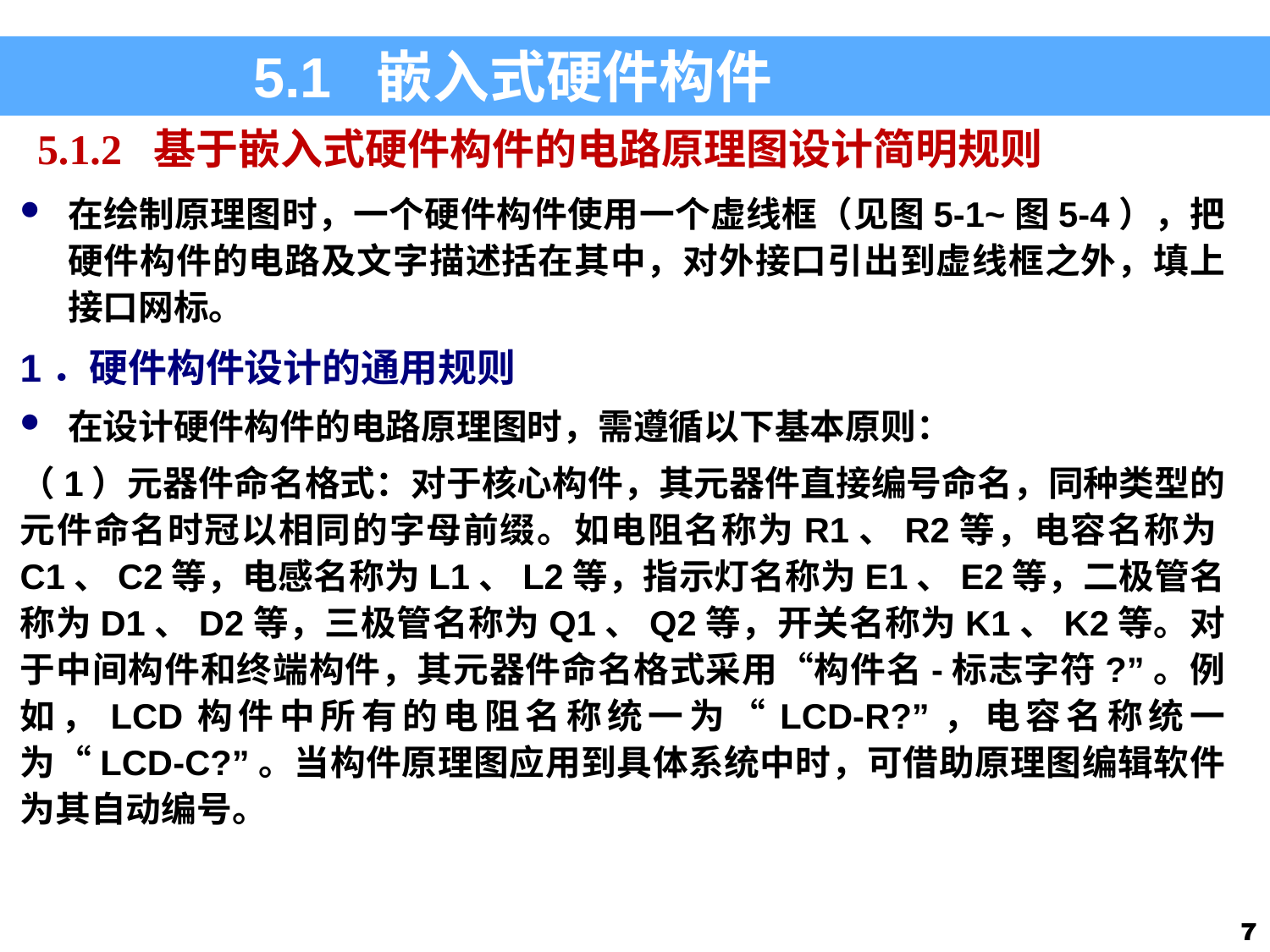

5.1  嵌入式硬件构件
5.1.2  基于嵌入式硬件构件的电路原理图设计简明规则
在绘制原理图时，一个硬件构件使用一个虚线框（见图5-1~图5-4），把硬件构件的电路及文字描述括在其中，对外接口引出到虚线框之外，填上接口网标。
1．硬件构件设计的通用规则
在设计硬件构件的电路原理图时，需遵循以下基本原则：
（1）元器件命名格式：对于核心构件，其元器件直接编号命名，同种类型的元件命名时冠以相同的字母前缀。如电阻名称为R1、R2等，电容名称为C1、C2等，电感名称为L1、L2等，指示灯名称为E1、E2等，二极管名称为D1、D2等，三极管名称为Q1、Q2等，开关名称为K1、K2等。对于中间构件和终端构件，其元器件命名格式采用“构件名-标志字符?”。例如，LCD构件中所有的电阻名称统一为“LCD-R?”，电容名称统一为“LCD-C?”。当构件原理图应用到具体系统中时，可借助原理图编辑软件为其自动编号。
7